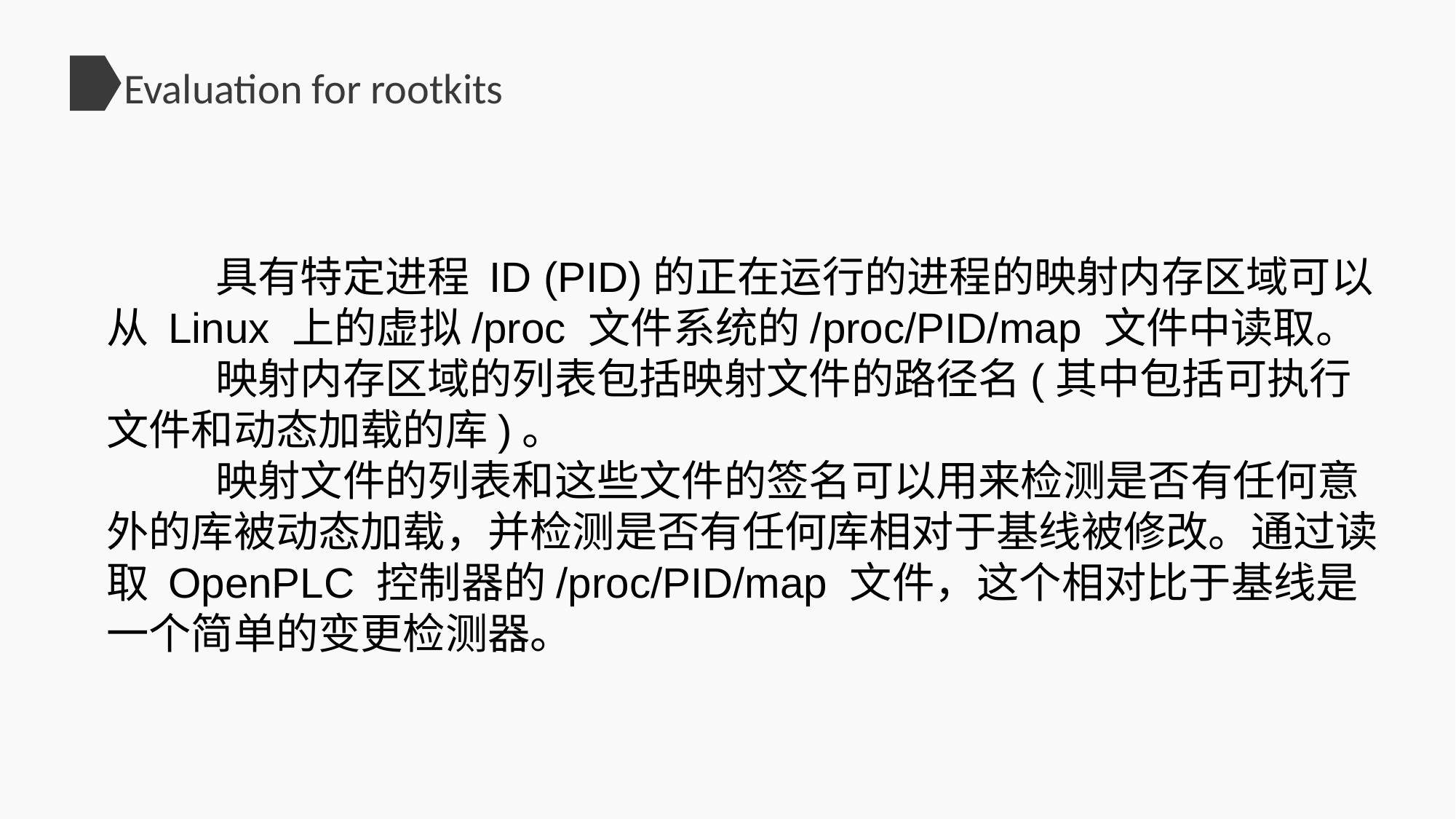

Evaluation for rootkits

	具有特定进程 ID (PID)的正在运行的进程的映射内存区域可以从 Linux 上的虚拟/proc 文件系统的/proc/PID/map 文件中读取。
	映射内存区域的列表包括映射文件的路径名(其中包括可执行文件和动态加载的库)。
	映射文件的列表和这些文件的签名可以用来检测是否有任何意外的库被动态加载，并检测是否有任何库相对于基线被修改。通过读取 OpenPLC 控制器的/proc/PID/map 文件，这个相对比于基线是一个简单的变更检测器。